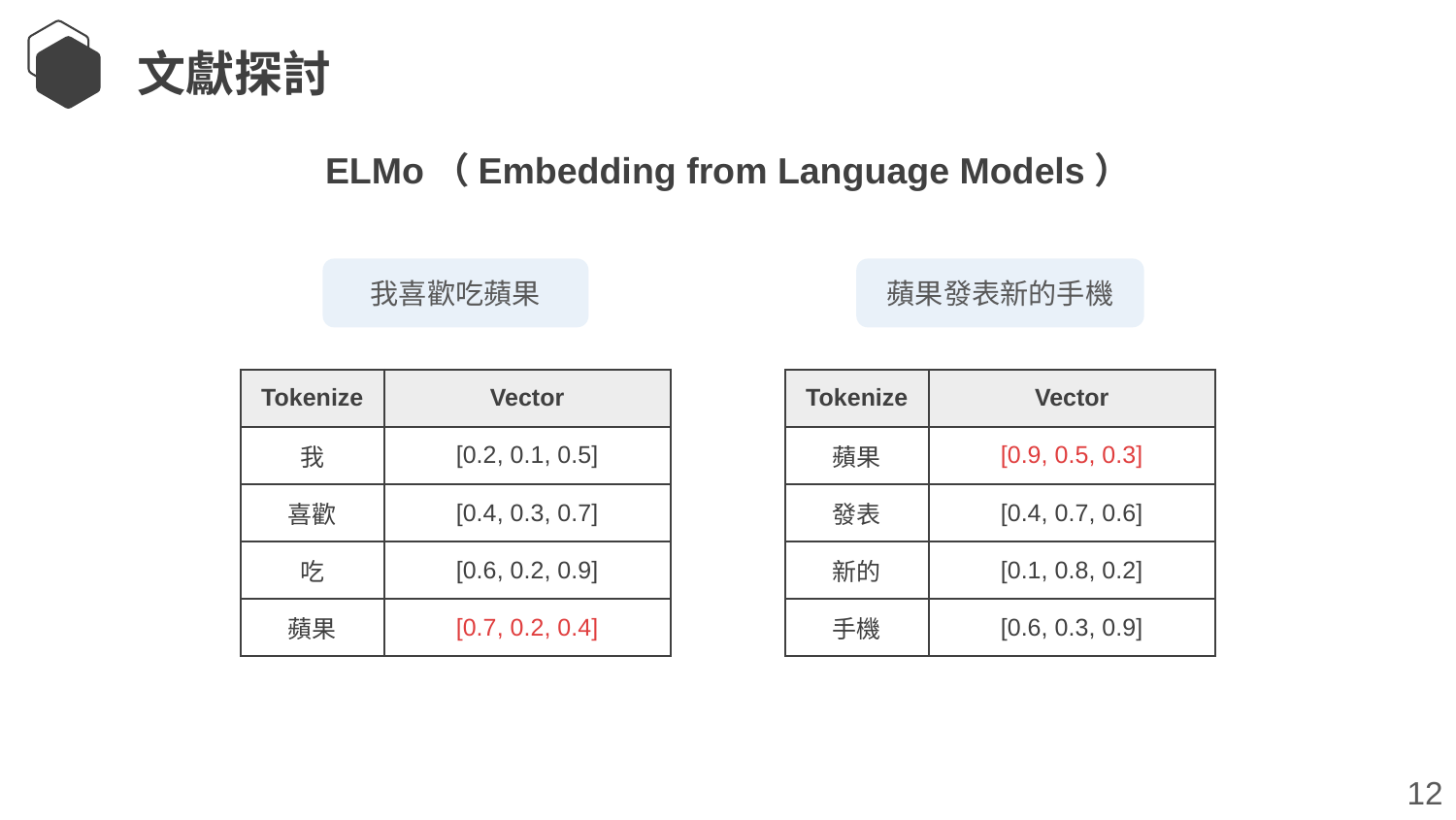

文獻探討
ELMo（Embedding from Language Models）

蘋果發表新的手機
我喜歡吃蘋果
| Tokenize | Vector |
| --- | --- |
| 我 | [0.2, 0.1, 0.5] |
| 喜歡 | [0.4, 0.3, 0.7] |
| 吃 | [0.6, 0.2, 0.9] |
| 蘋果 | [0.7, 0.2, 0.4] |
| Tokenize | Vector |
| --- | --- |
| 蘋果 | [0.9, 0.5, 0.3] |
| 發表 | [0.4, 0.7, 0.6] |
| 新的 | [0.1, 0.8, 0.2] |
| 手機 | [0.6, 0.3, 0.9] |
12